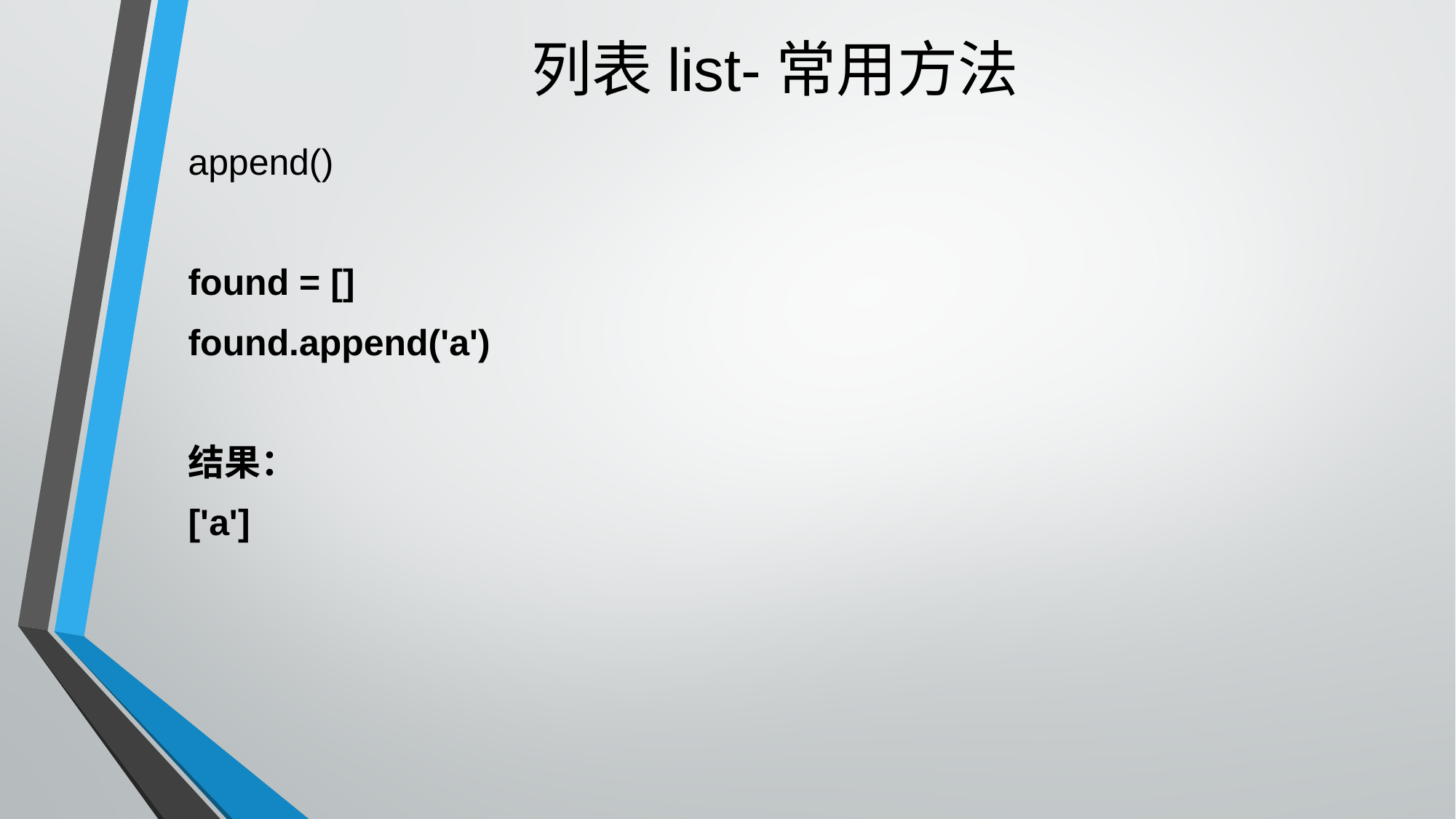

# 列表list-常用方法
append()

found = []
found.append('a')

结果：
['a']